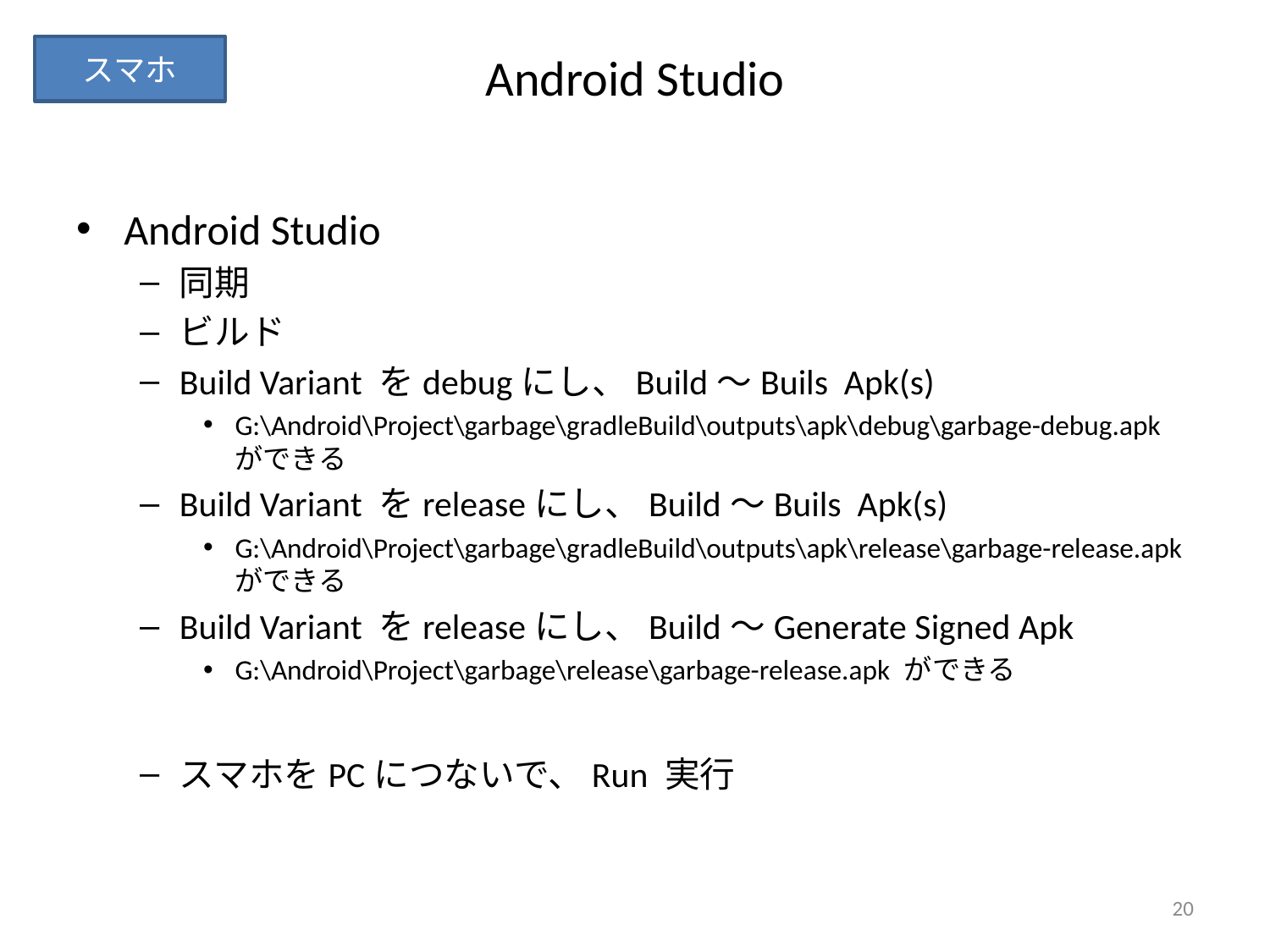

# Android Studio
スマホ
Android Studio
同期
ビルド
Build Variant をdebugにし、Build～Buils  Apk(s)
G:\Android\Project\garbage\gradleBuild\outputs\apk\debug\garbage-debug.apk ができる
Build Variant をreleaseにし、Build～Buils  Apk(s)
G:\Android\Project\garbage\gradleBuild\outputs\apk\release\garbage-release.apk ができる
Build Variant をreleaseにし、Build～Generate Signed Apk
G:\Android\Project\garbage\release\garbage-release.apk ができる

スマホをPCにつないで、Run 実行

20